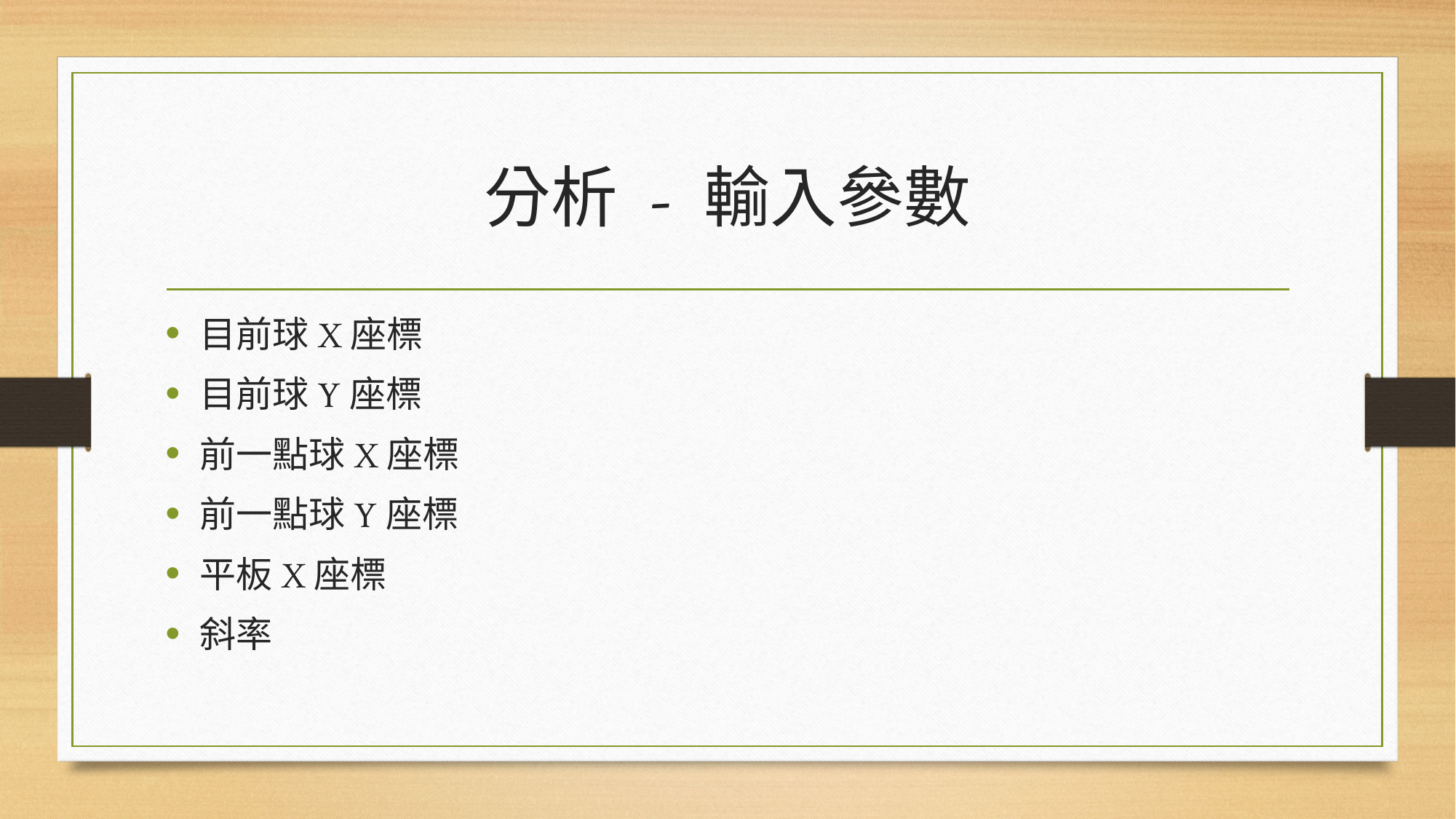

# 分析 - 輸入參數
目前球X座標
目前球Y座標
前一點球X座標
前一點球Y座標
平板X座標
斜率